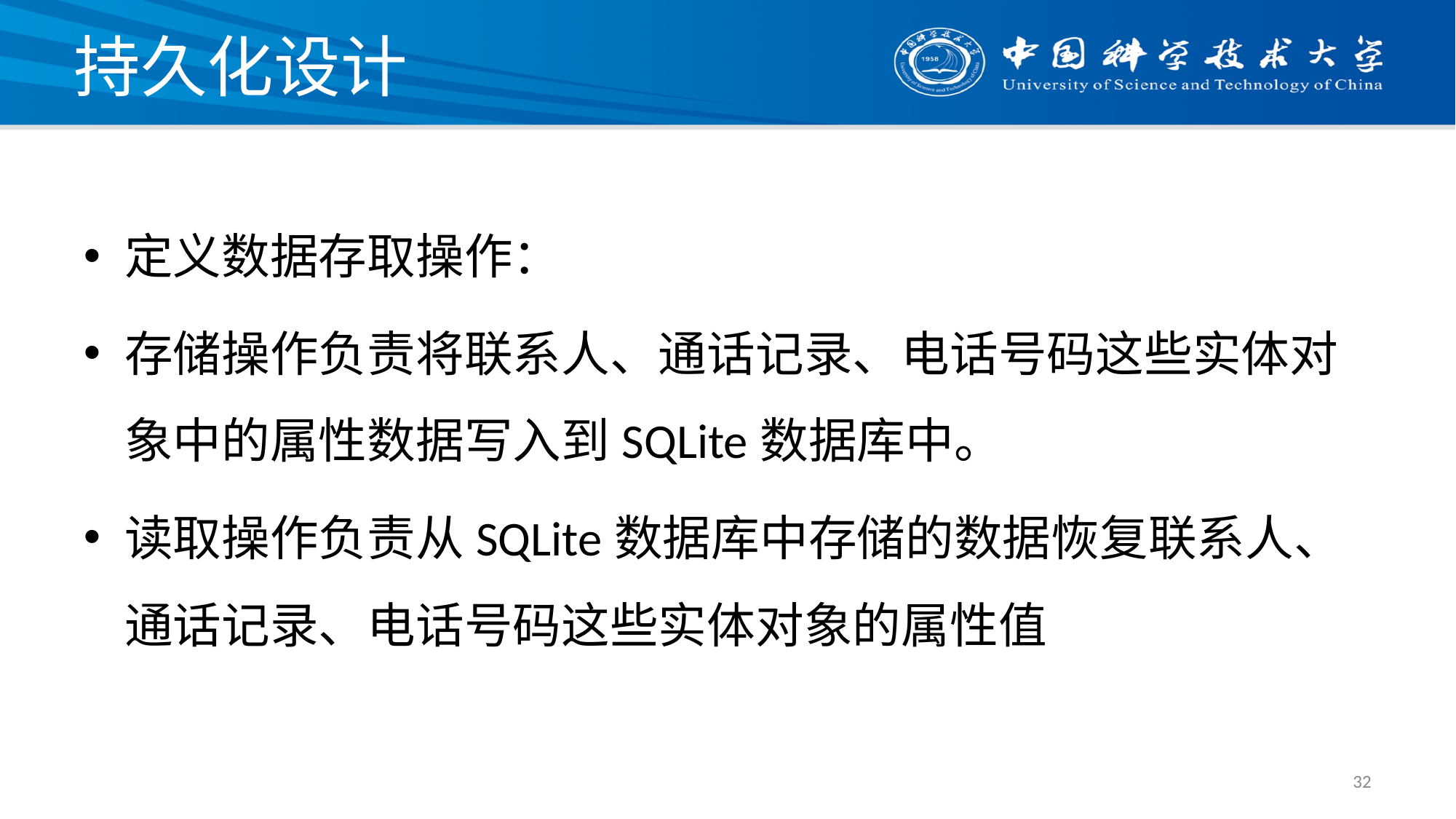

# 持久化设计
定义数据存取操作：
存储操作负责将联系人、通话记录、电话号码这些实体对象中的属性数据写入到SQLite数据库中。
读取操作负责从SQLite数据库中存储的数据恢复联系人、通话记录、电话号码这些实体对象的属性值
32